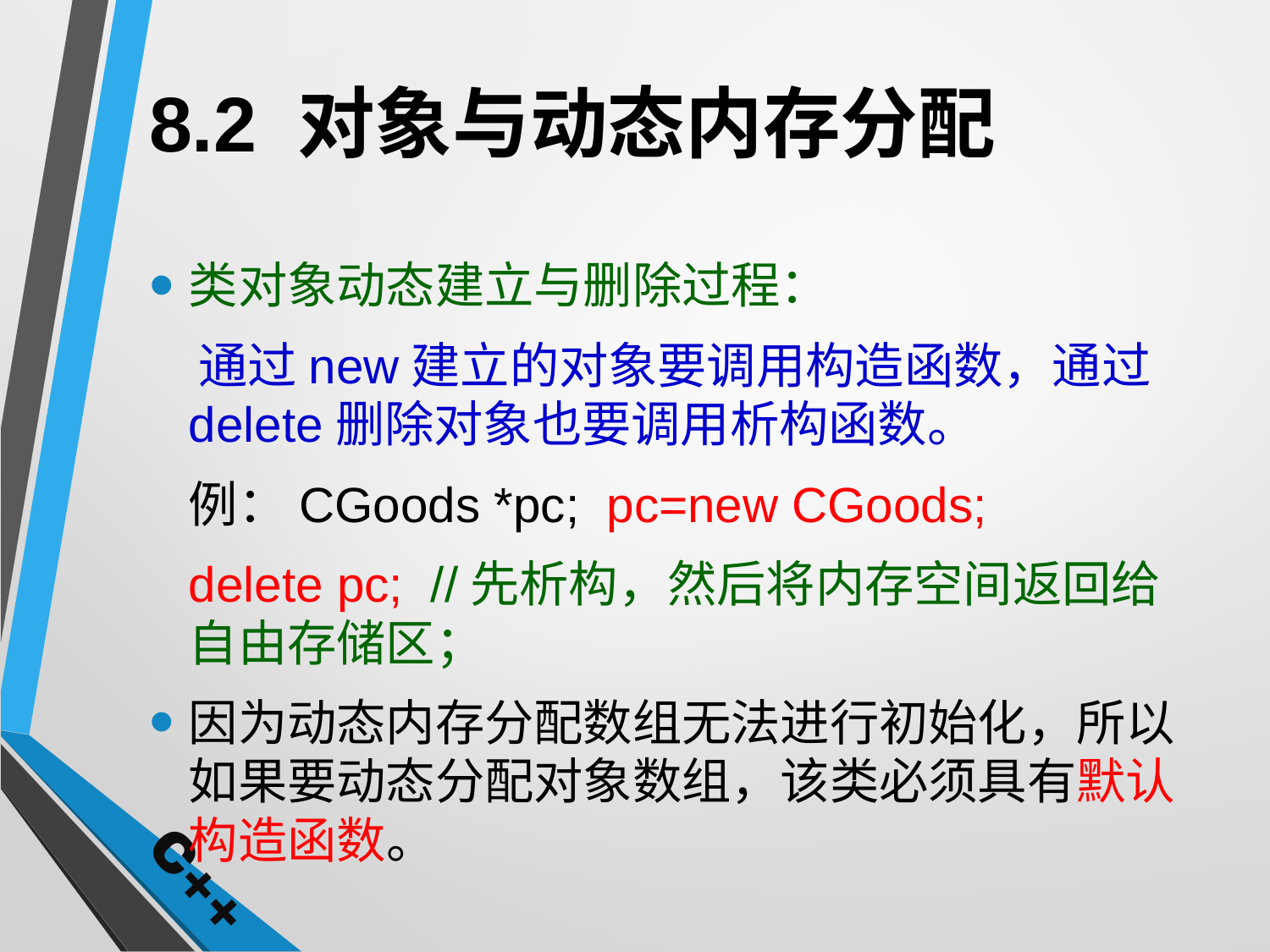

# 8.2 对象与动态内存分配
类对象动态建立与删除过程：
　通过new建立的对象要调用构造函数，通过delete删除对象也要调用析构函数。
	例：CGoods *pc;  pc=new CGoods;
	delete pc;  //先析构，然后将内存空间返回给自由存储区；
因为动态内存分配数组无法进行初始化，所以如果要动态分配对象数组，该类必须具有默认构造函数。